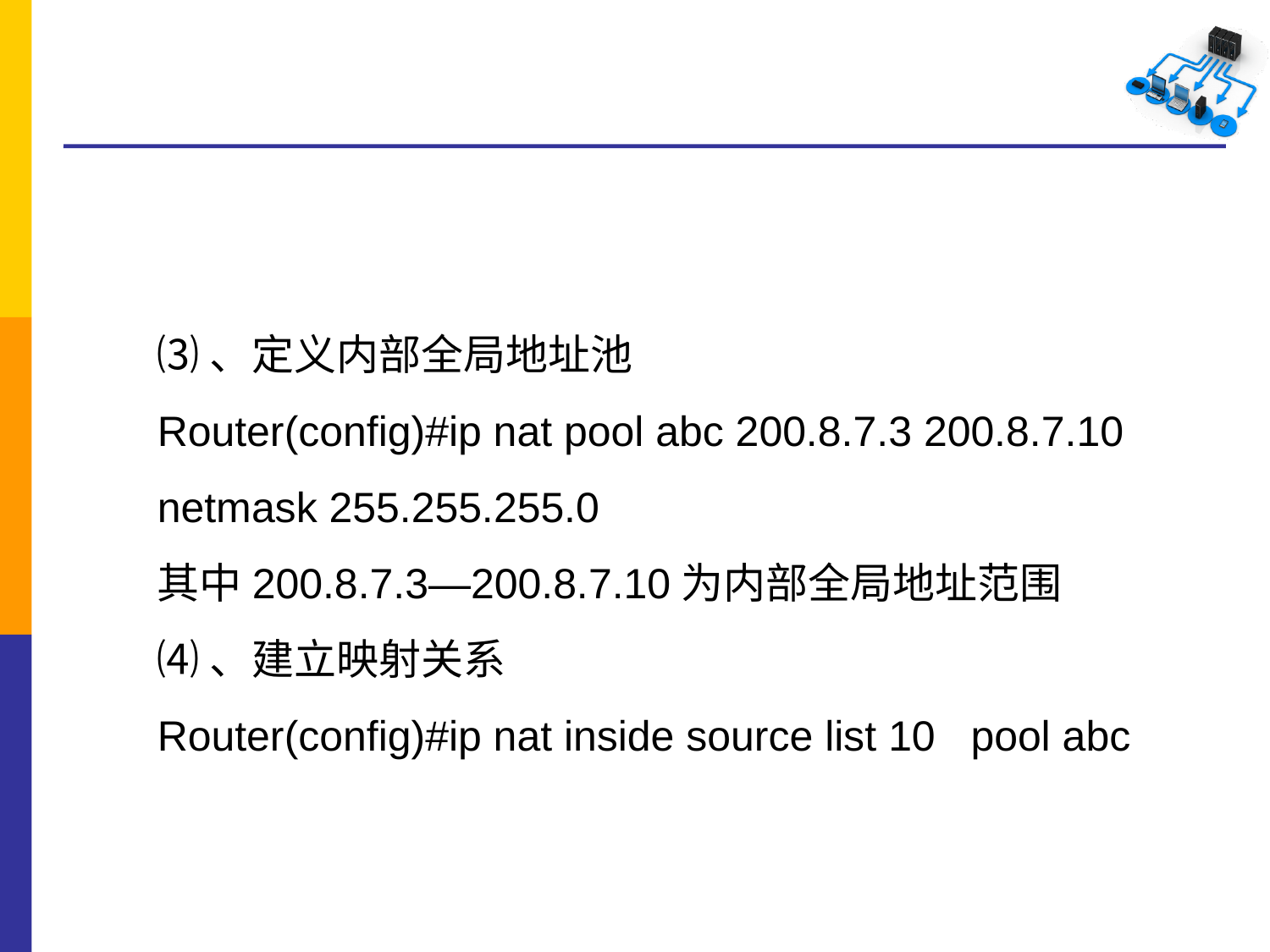

⑶、定义内部全局地址池
Router(config)#ip nat pool abc 200.8.7.3 200.8.7.10  netmask 255.255.255.0
其中200.8.7.3—200.8.7.10为内部全局地址范围
⑷、建立映射关系
Router(config)#ip nat inside source list 10   pool abc